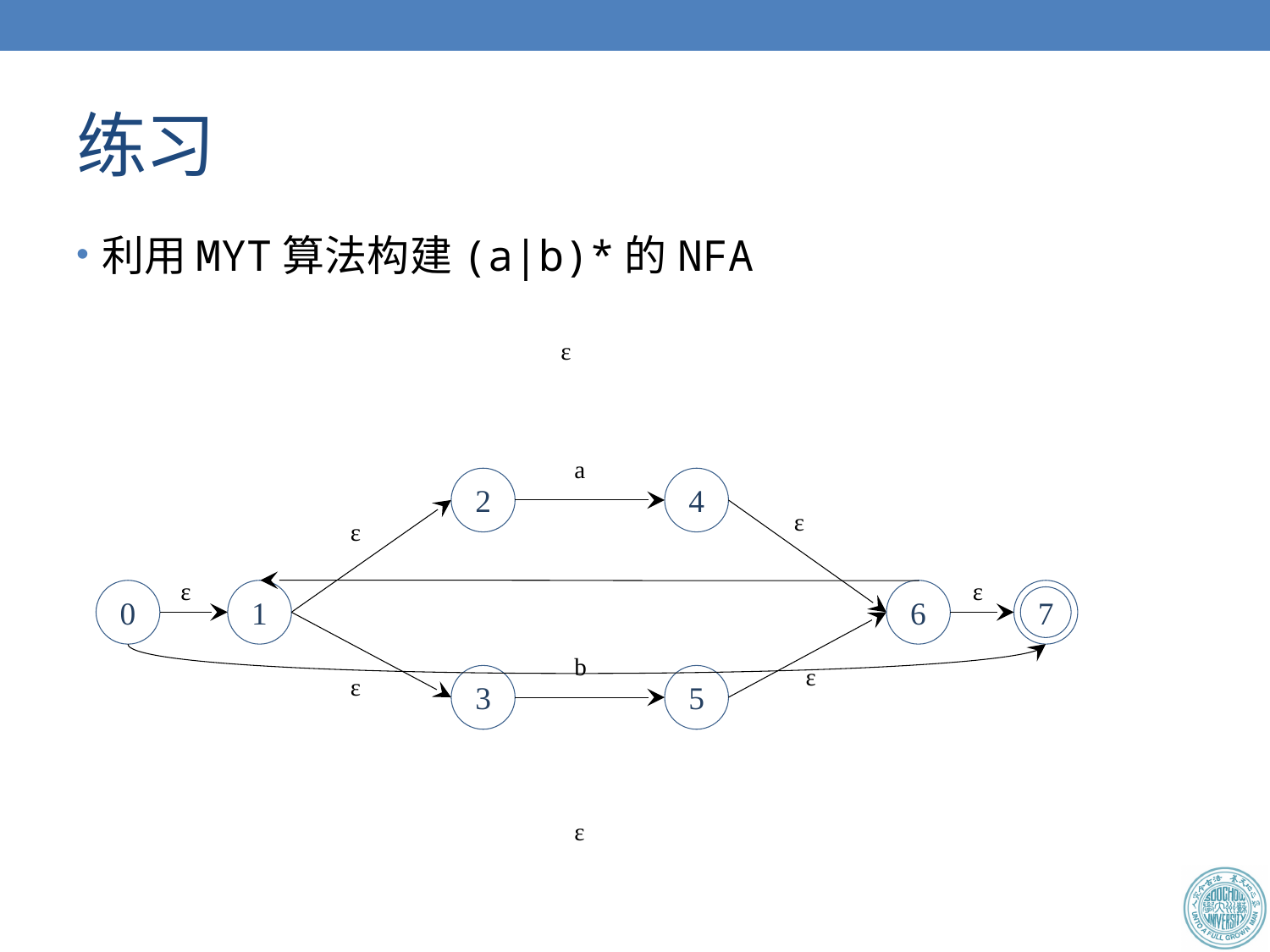

# 练习
利用MYT算法构建(a|b)*的NFA
ε
a
2
4
ε
ε
ε
ε
0
1
6
7

b
ε
ε
3
5
ε